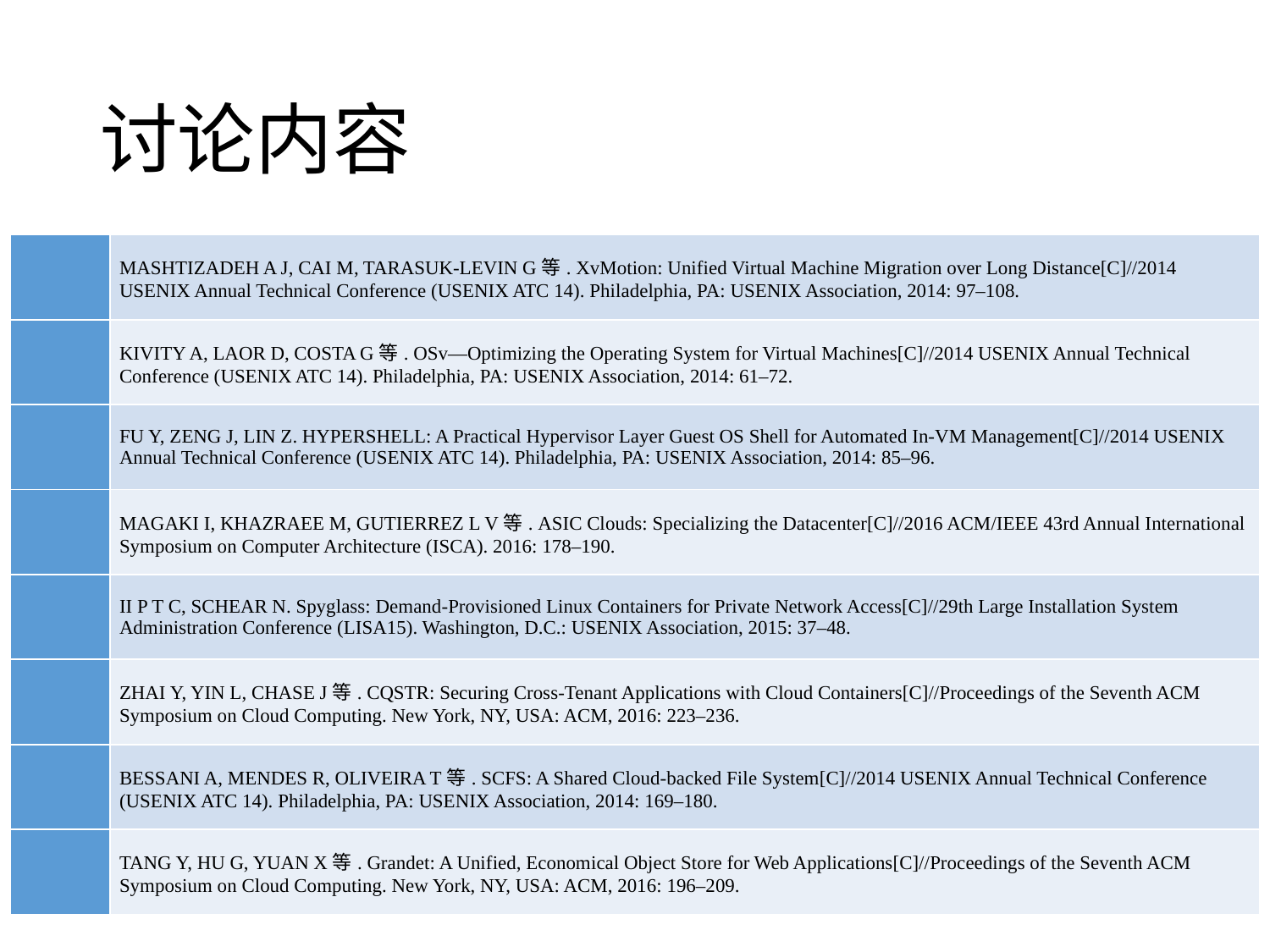

# 讨论内容
|  | MASHTIZADEH A J, CAI M, TARASUK-LEVIN G等. XvMotion: Unified Virtual Machine Migration over Long Distance[C]//2014 USENIX Annual Technical Conference (USENIX ATC 14). Philadelphia, PA: USENIX Association, 2014: 97–108. |
| --- | --- |
|  | KIVITY A, LAOR D, COSTA G等. OSv—Optimizing the Operating System for Virtual Machines[C]//2014 USENIX Annual Technical Conference (USENIX ATC 14). Philadelphia, PA: USENIX Association, 2014: 61–72. |
|  | FU Y, ZENG J, LIN Z. HYPERSHELL: A Practical Hypervisor Layer Guest OS Shell for Automated In-VM Management[C]//2014 USENIX Annual Technical Conference (USENIX ATC 14). Philadelphia, PA: USENIX Association, 2014: 85–96. |
|  | MAGAKI I, KHAZRAEE M, GUTIERREZ L V等. ASIC Clouds: Specializing the Datacenter[C]//2016 ACM/IEEE 43rd Annual International Symposium on Computer Architecture (ISCA). 2016: 178–190. |
|  | II P T C, SCHEAR N. Spyglass: Demand-Provisioned Linux Containers for Private Network Access[C]//29th Large Installation System Administration Conference (LISA15). Washington, D.C.: USENIX Association, 2015: 37–48. |
|  | ZHAI Y, YIN L, CHASE J等. CQSTR: Securing Cross-Tenant Applications with Cloud Containers[C]//Proceedings of the Seventh ACM Symposium on Cloud Computing. New York, NY, USA: ACM, 2016: 223–236. |
|  | BESSANI A, MENDES R, OLIVEIRA T等. SCFS: A Shared Cloud-backed File System[C]//2014 USENIX Annual Technical Conference (USENIX ATC 14). Philadelphia, PA: USENIX Association, 2014: 169–180. |
|  | TANG Y, HU G, YUAN X等. Grandet: A Unified, Economical Object Store for Web Applications[C]//Proceedings of the Seventh ACM Symposium on Cloud Computing. New York, NY, USA: ACM, 2016: 196–209. |